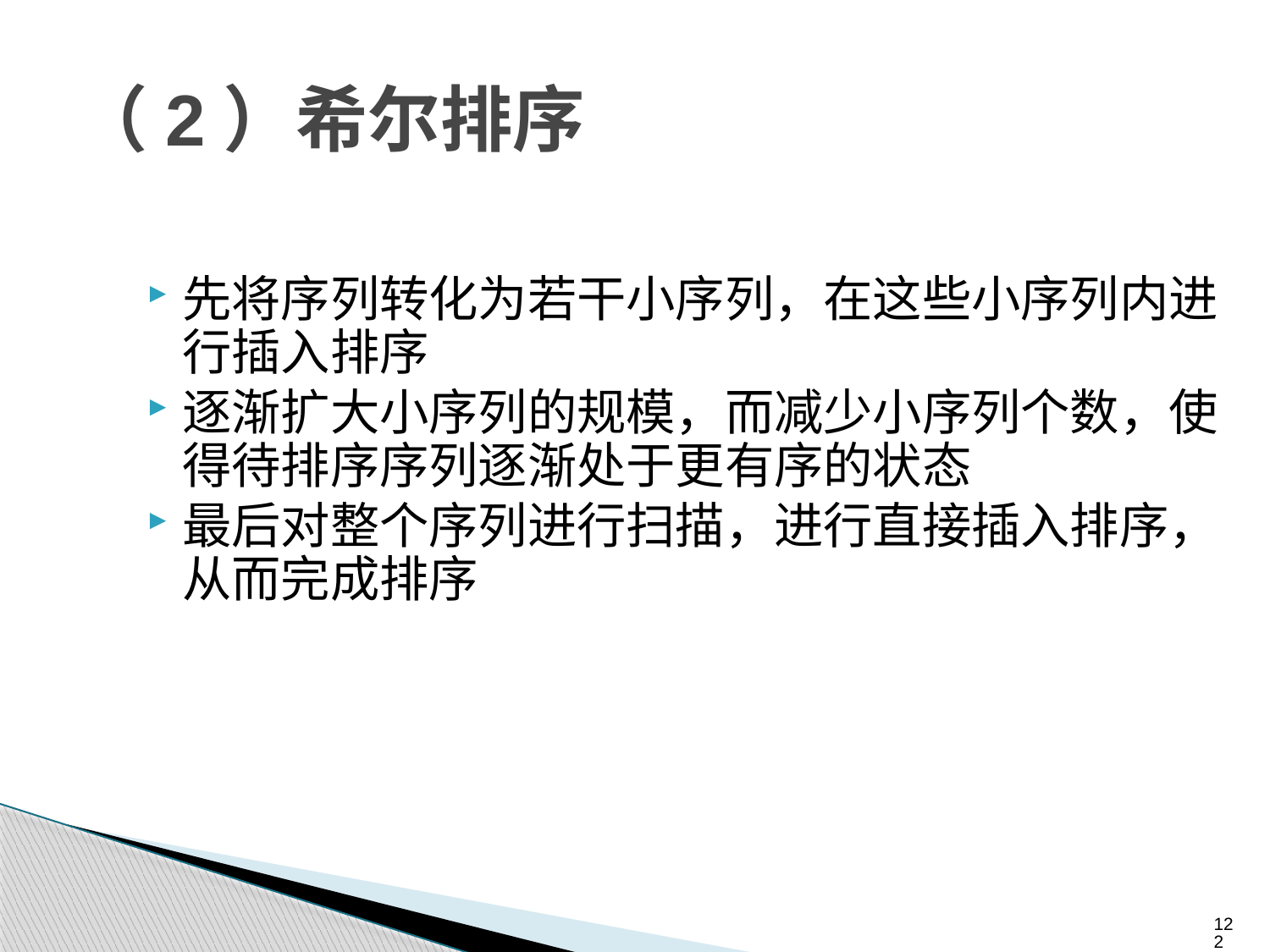

# （2）希尔排序
先将序列转化为若干小序列，在这些小序列内进行插入排序
逐渐扩大小序列的规模，而减少小序列个数，使得待排序序列逐渐处于更有序的状态
最后对整个序列进行扫描，进行直接插入排序，从而完成排序
122